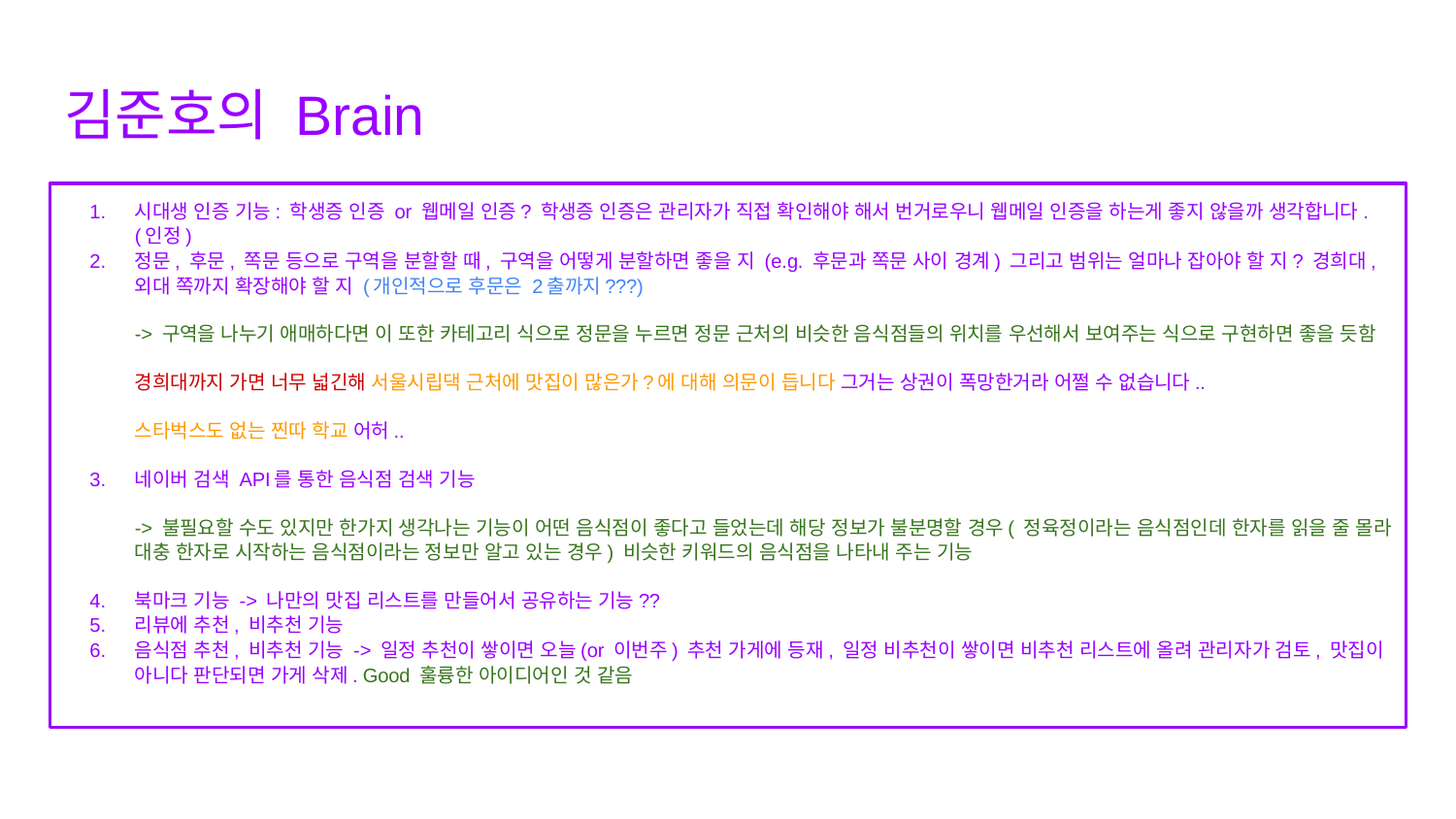

# 김준호의 Brain
시대생 인증 기능: 학생증 인증 or 웹메일 인증? 학생증 인증은 관리자가 직접 확인해야 해서 번거로우니 웹메일 인증을 하는게 좋지 않을까 생각합니다.(인정)
정문, 후문, 쪽문 등으로 구역을 분할할 때, 구역을 어떻게 분할하면 좋을 지 (e.g. 후문과 쪽문 사이 경계) 그리고 범위는 얼마나 잡아야 할 지? 경희대, 외대 쪽까지 확장해야 할 지 (개인적으로 후문은 2출까지???)
-> 구역을 나누기 애매하다면 이 또한 카테고리 식으로 정문을 누르면 정문 근처의 비슷한 음식점들의 위치를 우선해서 보여주는 식으로 구현하면 좋을 듯함
경희대까지 가면 너무 넓긴해 서울시립댁 근처에 맛집이 많은가?에 대해 의문이 듭니다 그거는 상권이 폭망한거라 어쩔 수 없습니다..
스타벅스도 없는 찐따 학교 어허..
네이버 검색 API를 통한 음식점 검색 기능
-> 불필요할 수도 있지만 한가지 생각나는 기능이 어떤 음식점이 좋다고 들었는데 해당 정보가 불분명할 경우( 정육정이라는 음식점인데 한자를 읽을 줄 몰라 대충 한자로 시작하는 음식점이라는 정보만 알고 있는 경우) 비슷한 키워드의 음식점을 나타내 주는 기능
북마크 기능 -> 나만의 맛집 리스트를 만들어서 공유하는 기능??
리뷰에 추천, 비추천 기능
음식점 추천, 비추천 기능 -> 일정 추천이 쌓이면 오늘(or 이번주) 추천 가게에 등재, 일정 비추천이 쌓이면 비추천 리스트에 올려 관리자가 검토, 맛집이 아니다 판단되면 가게 삭제. Good 훌륭한 아이디어인 것 같음